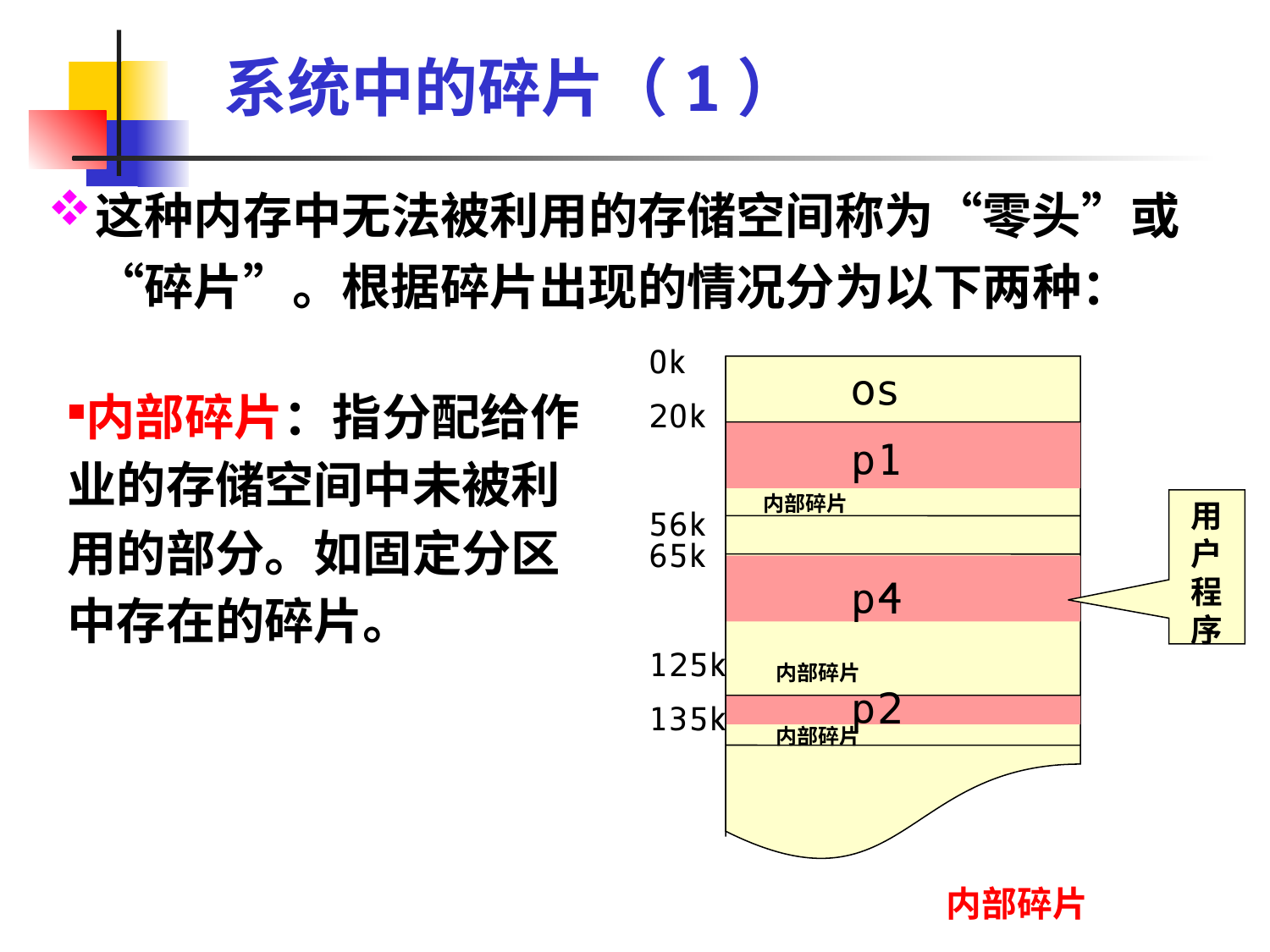

# 系统中的碎片（1）
这种内存中无法被利用的存储空间称为“零头”或“碎片”。根据碎片出现的情况分为以下两种：
0k
20k

56k
65k

125k

135k

os

p1
用户程序

p4
p2

内部碎片
内部碎片
内部碎片
内部碎片：指分配给作业的存储空间中未被利用的部分。如固定分区中存在的碎片。
内部碎片